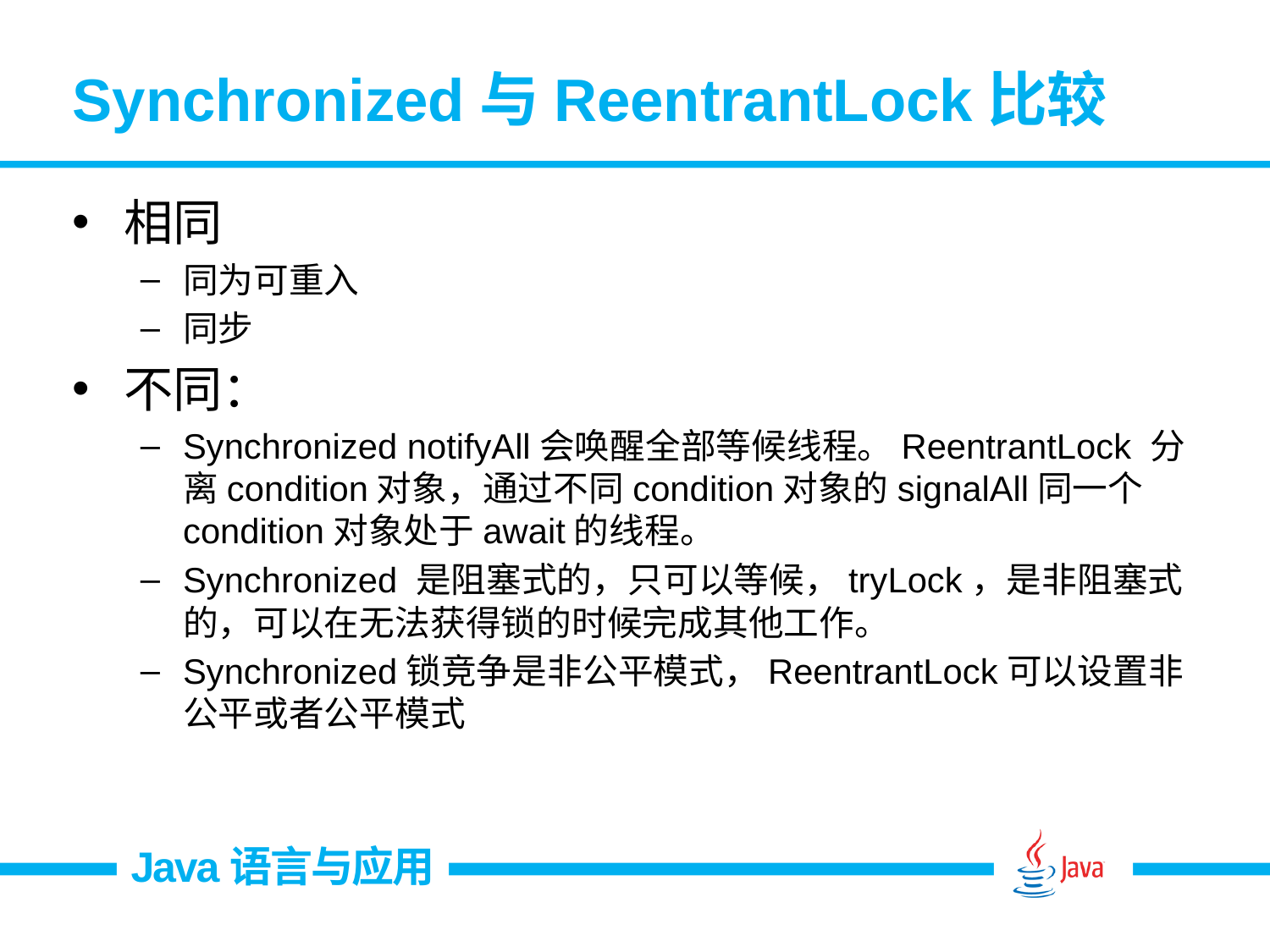

# Synchronized与ReentrantLock比较
相同
同为可重入
同步
不同：
Synchronized notifyAll会唤醒全部等候线程。ReentrantLock 分离condition对象，通过不同condition对象的signalAll同一个condition对象处于await的线程。
Synchronized 是阻塞式的，只可以等候，tryLock，是非阻塞式的，可以在无法获得锁的时候完成其他工作。
Synchronized锁竞争是非公平模式，ReentrantLock可以设置非公平或者公平模式